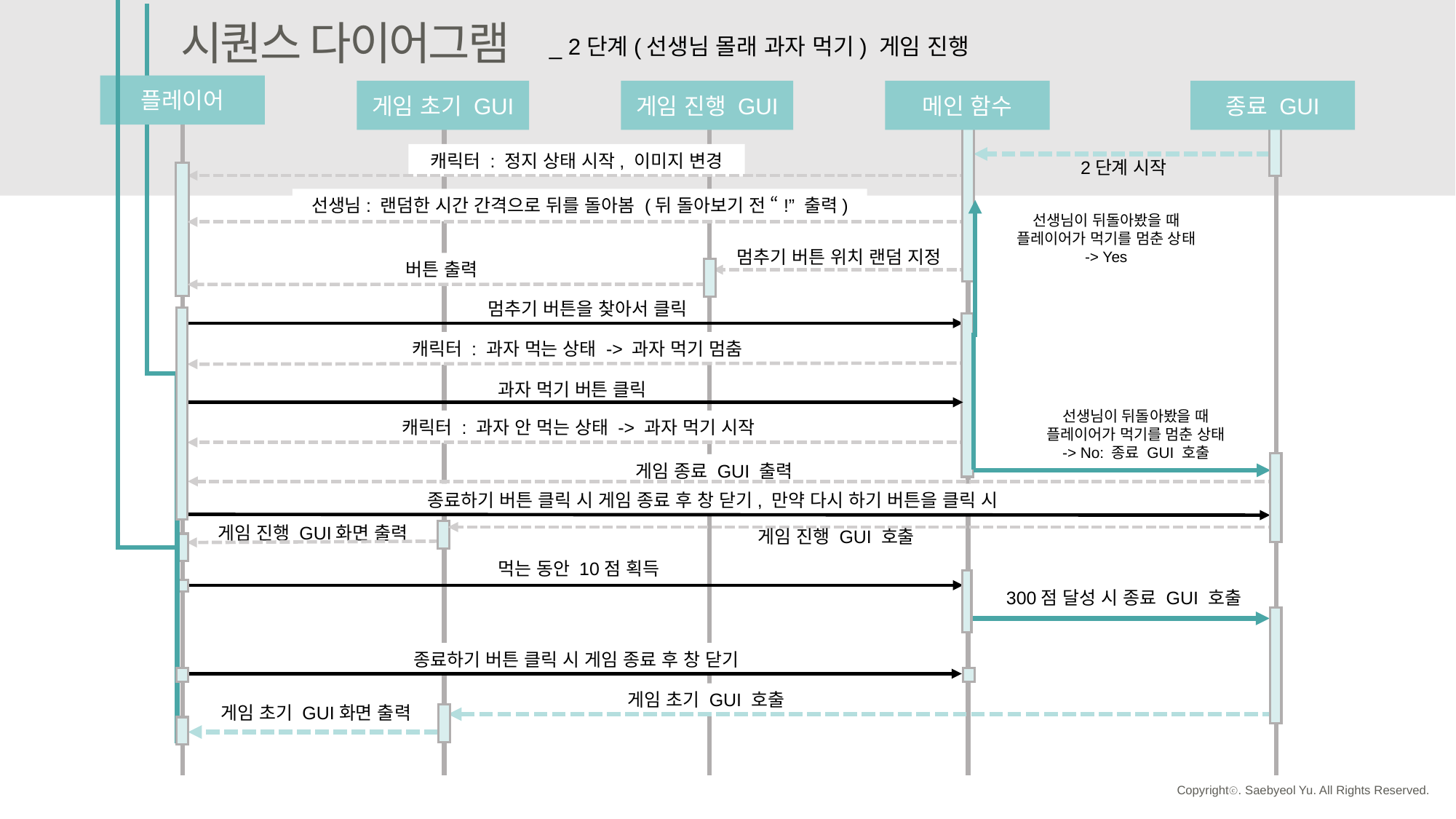

시퀀스 다이어그램
_ 2단계(선생님 몰래 과자 먹기) 게임 진행
플레이어
게임 초기 GUI
게임 진행 GUI
메인 함수
종료 GUI

캐릭터 : 정지 상태 시작, 이미지 변경
2단계 시작

선생님: 랜덤한 시간 간격으로 뒤를 돌아봄 (뒤 돌아보기 전 “!” 출력)
선생님이 뒤돌아봤을 때
플레이어가 먹기를 멈춘 상태
-> Yes
멈추기 버튼 위치 랜덤 지정
버튼 출력

멈추기 버튼을 찾아서 클릭

캐릭터 : 과자 먹는 상태 -> 과자 먹기 멈춤
과자 먹기 버튼 클릭
선생님이 뒤돌아봤을 때
플레이어가 먹기를 멈춘 상태
-> No: 종료 GUI 호출
캐릭터 : 과자 안 먹는 상태 -> 과자 먹기 시작

게임 종료 GUI 출력
종료하기 버튼 클릭 시 게임 종료 후 창 닫기, 만약 다시 하기 버튼을 클릭 시
게임 진행 GUI화면 출력
게임 진행 GUI 호출

먹는 동안 10점 획득

300점 달성 시 종료 GUI 호출

종료하기 버튼 클릭 시 게임 종료 후 창 닫기

게임 초기 GUI 호출
게임 초기 GUI화면 출력